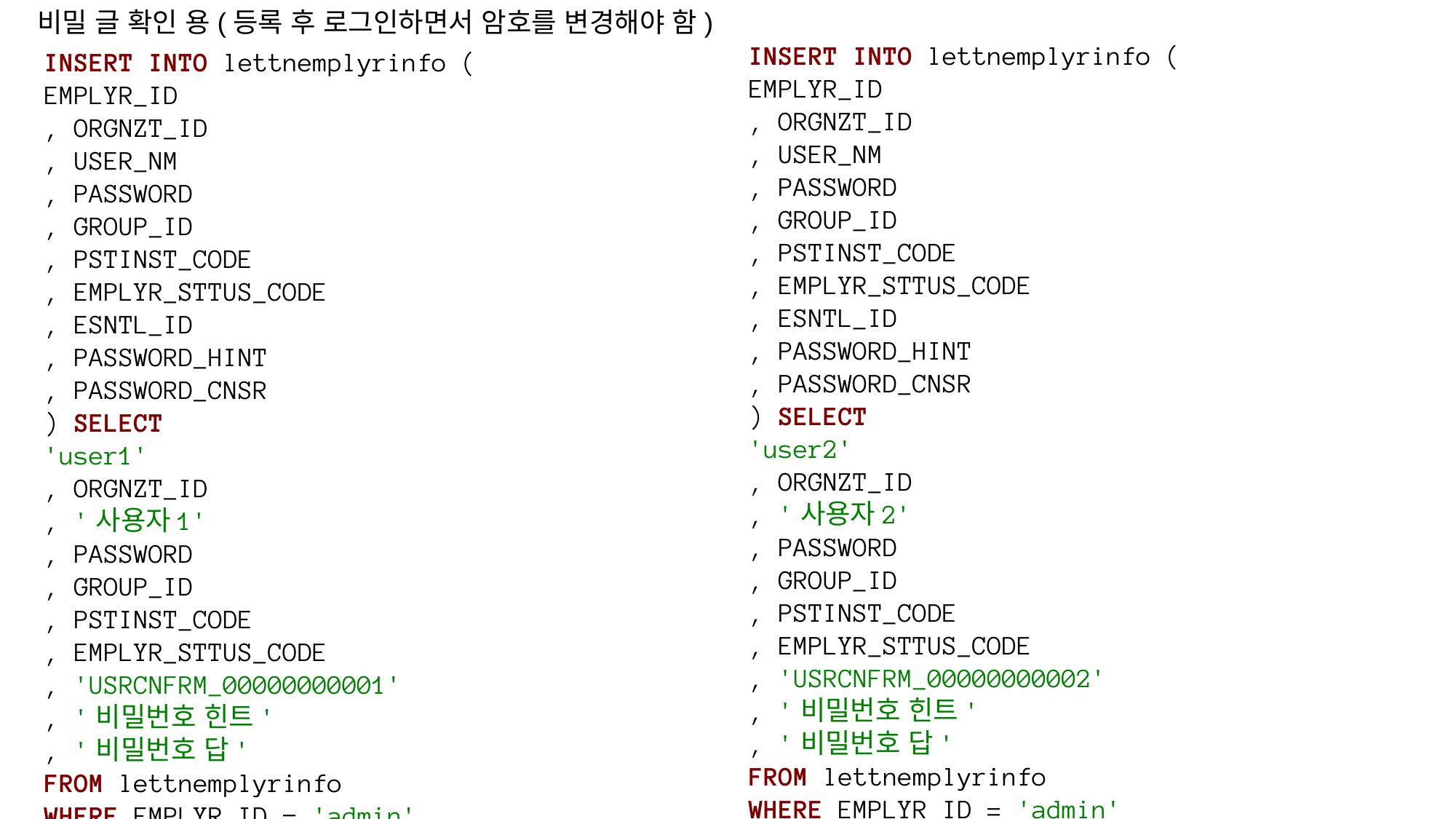

비밀 글 확인 용(등록 후 로그인하면서 암호를 변경해야 함)
INSERT INTO lettnemplyrinfo (
EMPLYR_ID
, ORGNZT_ID
, USER_NM
, PASSWORD
, GROUP_ID
, PSTINST_CODE
, EMPLYR_STTUS_CODE
, ESNTL_ID
, PASSWORD_HINT
, PASSWORD_CNSR
) SELECT
'user2'
, ORGNZT_ID
, '사용자2'
, PASSWORD
, GROUP_ID
, PSTINST_CODE
, EMPLYR_STTUS_CODE
, 'USRCNFRM_00000000002'
, '비밀번호 힌트'
, '비밀번호 답'
FROM lettnemplyrinfo
WHERE EMPLYR_ID = 'admin'
INSERT INTO lettnemplyrinfo (
EMPLYR_ID
, ORGNZT_ID
, USER_NM
, PASSWORD
, GROUP_ID
, PSTINST_CODE
, EMPLYR_STTUS_CODE
, ESNTL_ID
, PASSWORD_HINT
, PASSWORD_CNSR
) SELECT
'user1'
, ORGNZT_ID
, '사용자1'
, PASSWORD
, GROUP_ID
, PSTINST_CODE
, EMPLYR_STTUS_CODE
, 'USRCNFRM_00000000001'
, '비밀번호 힌트'
, '비밀번호 답'
FROM lettnemplyrinfo
WHERE EMPLYR_ID = 'admin'